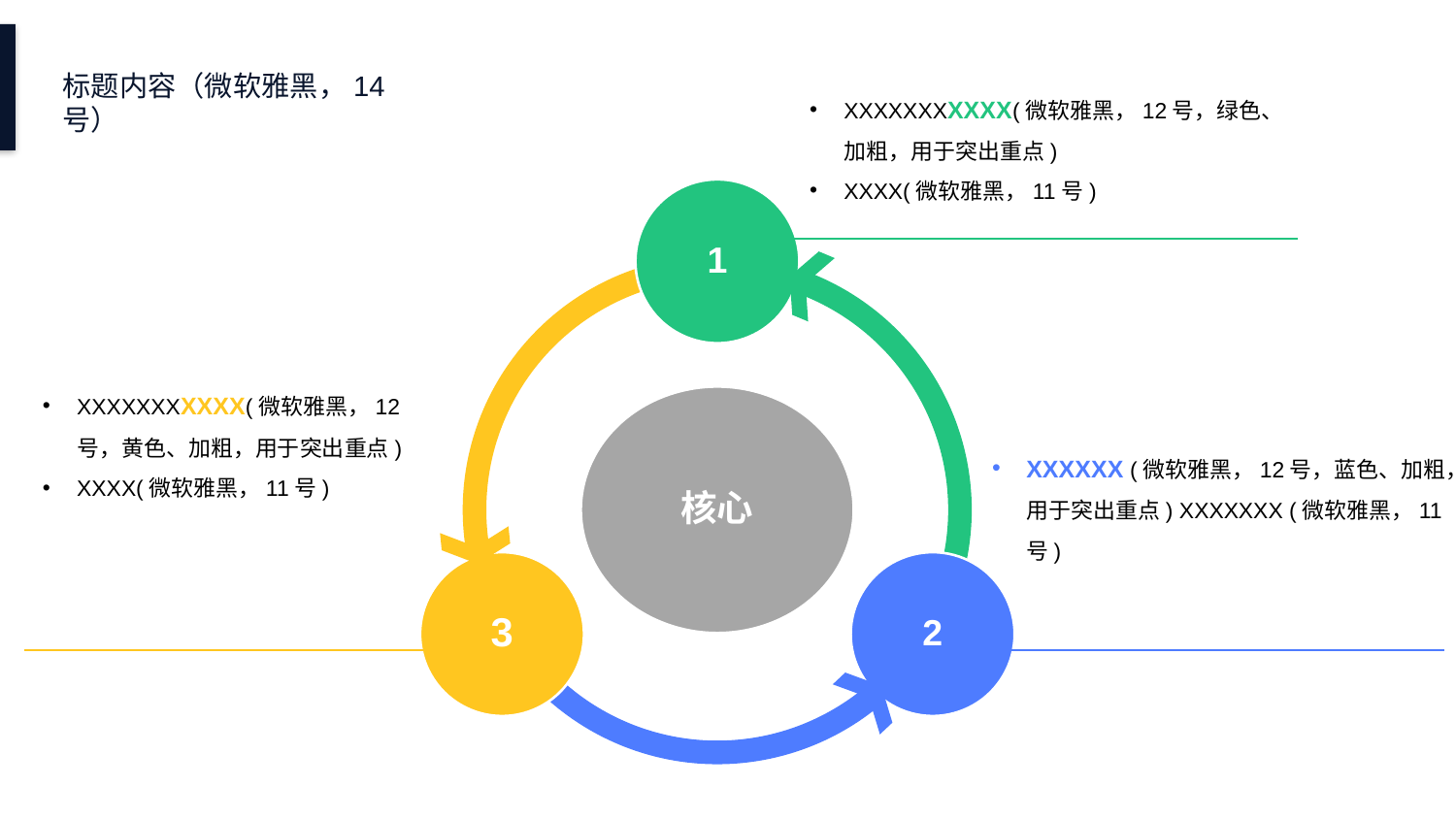

XXXXXXXXXXX(微软雅黑，12号，绿色、加粗，用于突出重点)
XXXX(微软雅黑，11号)
标题内容（微软雅黑，14号）
核心
1
2
3

XXXXXXXXXXX(微软雅黑，12号，黄色、加粗，用于突出重点)
XXXX(微软雅黑，11号)

XXXXXX (微软雅黑，12号，蓝色、加粗，用于突出重点) XXXXXXX (微软雅黑，11号)